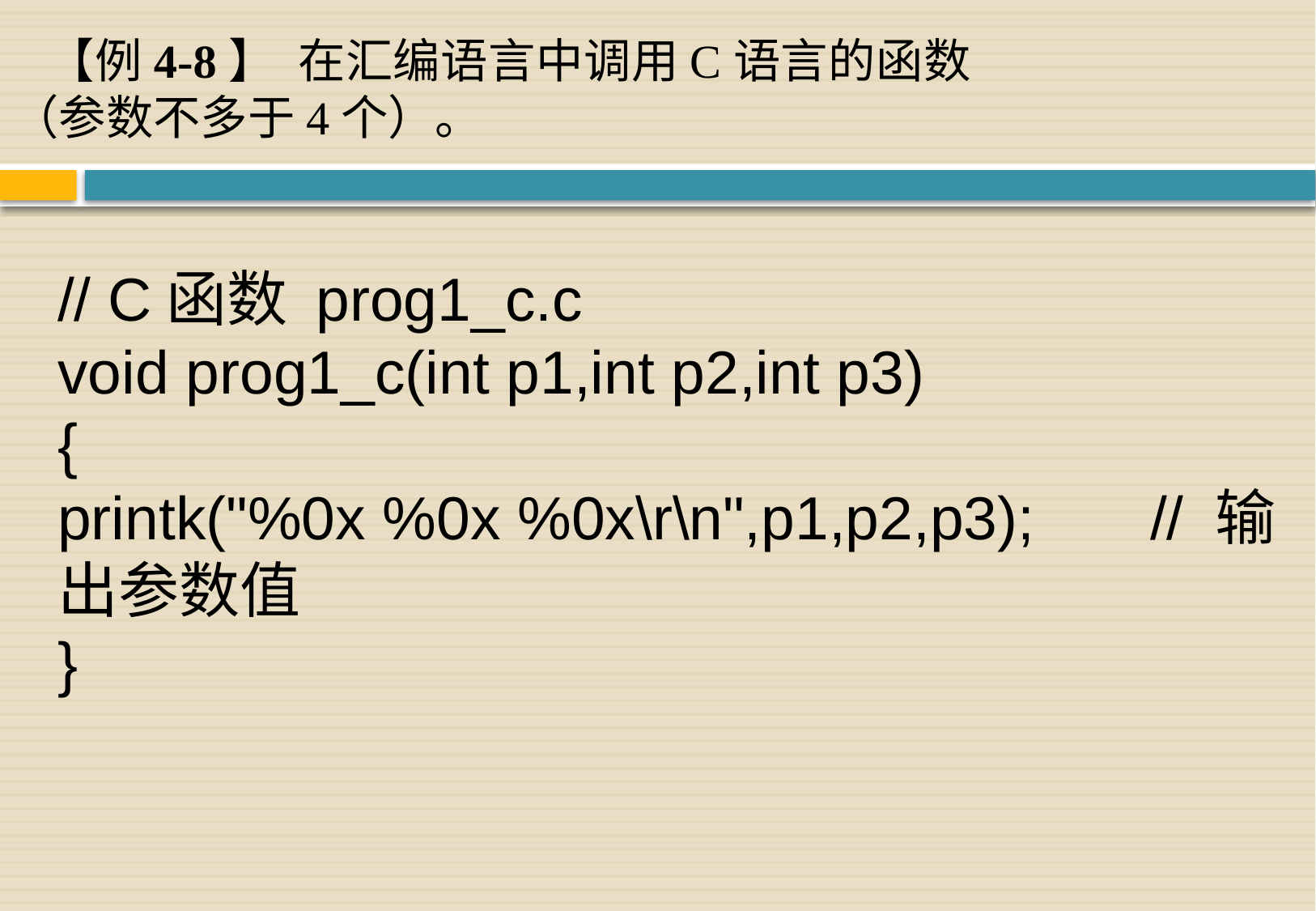

【例4-8】  在汇编语言中调用C语言的函数（参数不多于4个）。
// C函数 prog1_c.c
void prog1_c(int p1,int p2,int p3)
{
printk("%0x %0x %0x\r\n",p1,p2,p3);	// 输出参数值
}